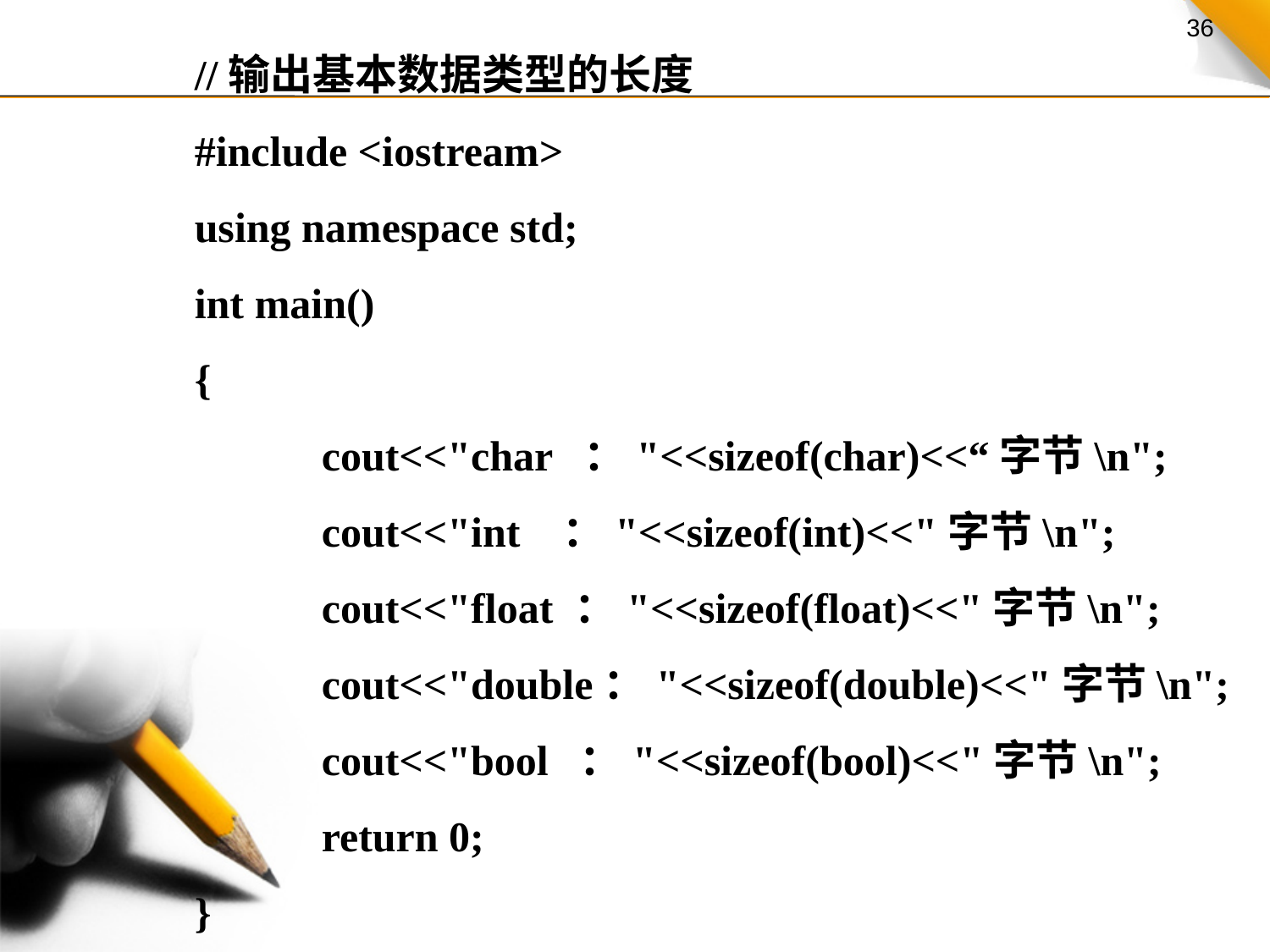

//输出基本数据类型的长度
#include <iostream>
using namespace std;
int main()
{
	cout<<"char  ："<<sizeof(char)<<“字节\n";
	cout<<"int   ："<<sizeof(int)<<"字节\n";
	cout<<"float ："<<sizeof(float)<<"字节\n";
	cout<<"double："<<sizeof(double)<<"字节\n";
	cout<<"bool  ："<<sizeof(bool)<<"字节\n";
	return 0;
}